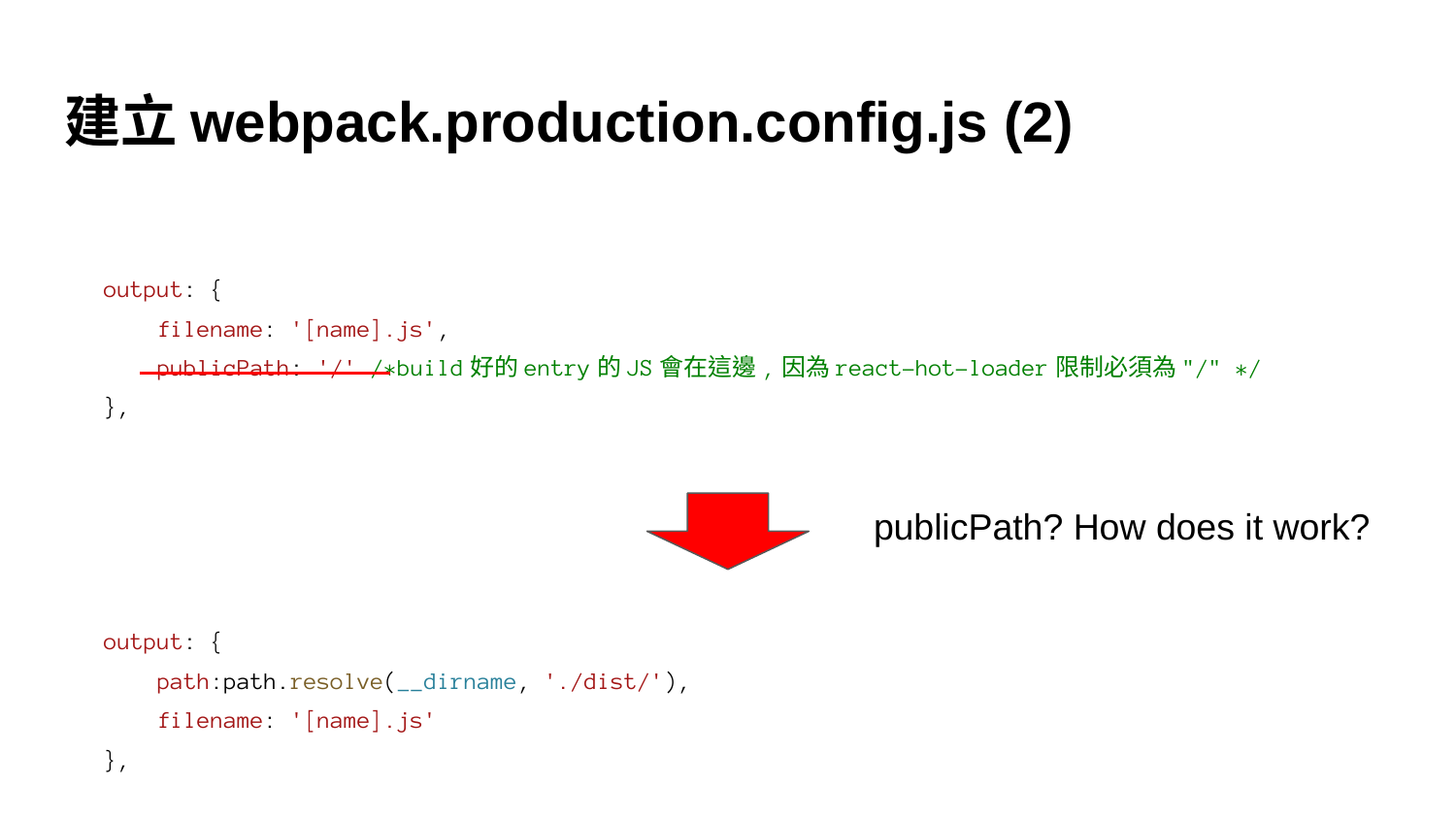

# 建立webpack.production.config.js (2)
   output: {
       filename: '[name].js',
       publicPath: '/' /*build好的entry的JS會在這邊,因為react-hot-loader限制必須為"/" */
   },

publicPath? How does it work?

   output: {
       path:path.resolve(__dirname, './dist/'),
       filename: '[name].js'
   },